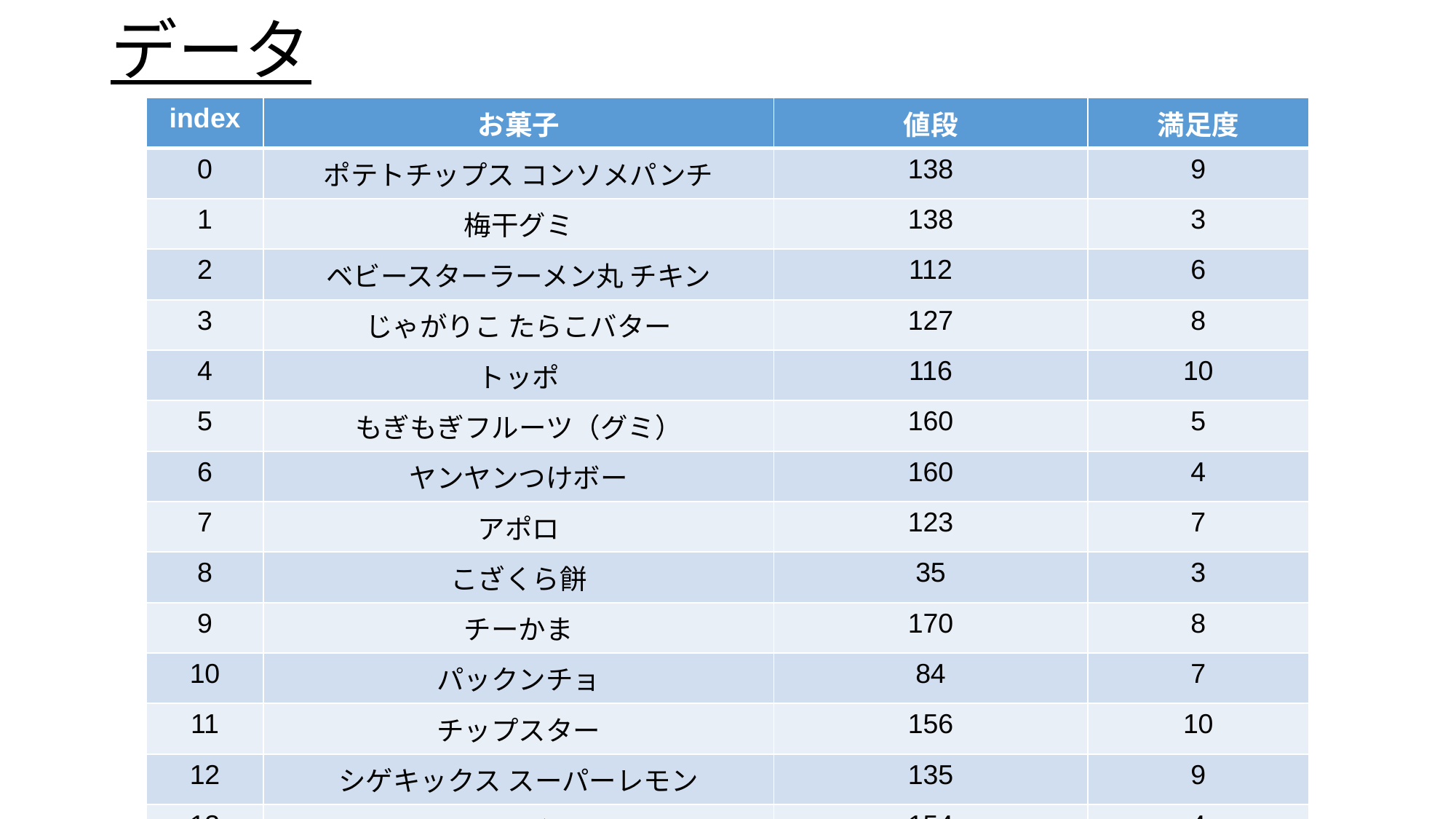

# データ
| index | お菓子 | 値段 | 満足度 |
| --- | --- | --- | --- |
| 0 | ポテトチップス コンソメパンチ | 138 | 9 |
| 1 | 梅干グミ | 138 | 3 |
| 2 | ベビースターラーメン丸 チキン | 112 | 6 |
| 3 | じゃがりこ たらこバター | 127 | 8 |
| 4 | トッポ | 116 | 10 |
| 5 | もぎもぎフルーツ（グミ） | 160 | 5 |
| 6 | ヤンヤンつけボー | 160 | 4 |
| 7 | アポロ | 123 | 7 |
| 8 | こざくら餅 | 35 | 3 |
| 9 | チーかま | 170 | 8 |
| 10 | パックンチョ | 84 | 7 |
| 11 | チップスター | 156 | 10 |
| 12 | シゲキックス スーパーレモン | 135 | 9 |
| 13 | チェルシー ヨーグルトスカッチ | 154 | 4 |
| 14 | ハイレモン | 135 | 8 |